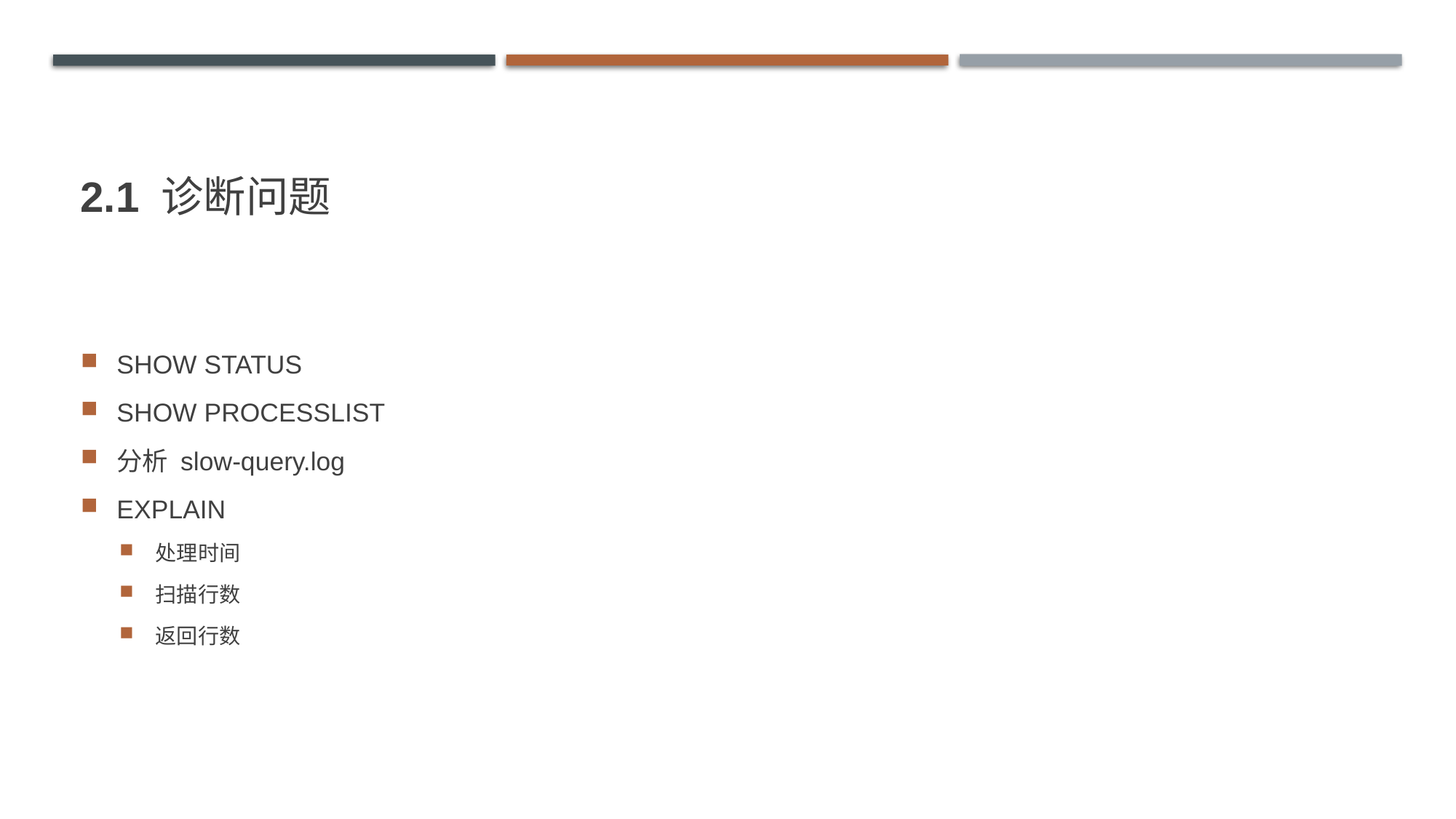

# 2.1 诊断问题
SHOW STATUS
SHOW PROCESSLIST
分析 slow-query.log
EXPLAIN
处理时间
扫描行数
返回行数